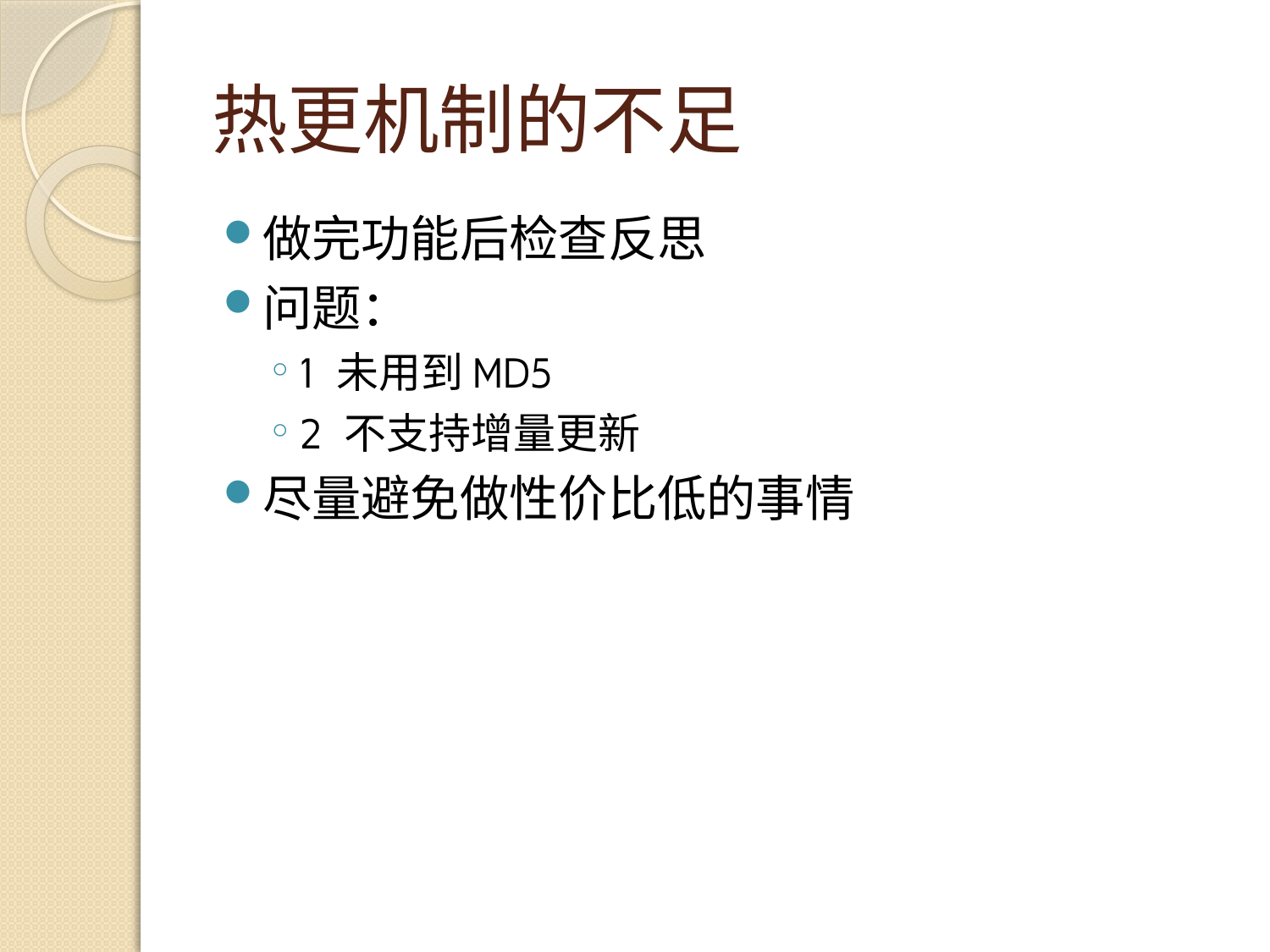

# 热更机制的不足
做完功能后检查反思
问题：
1 未用到MD5
2 不支持增量更新
尽量避免做性价比低的事情